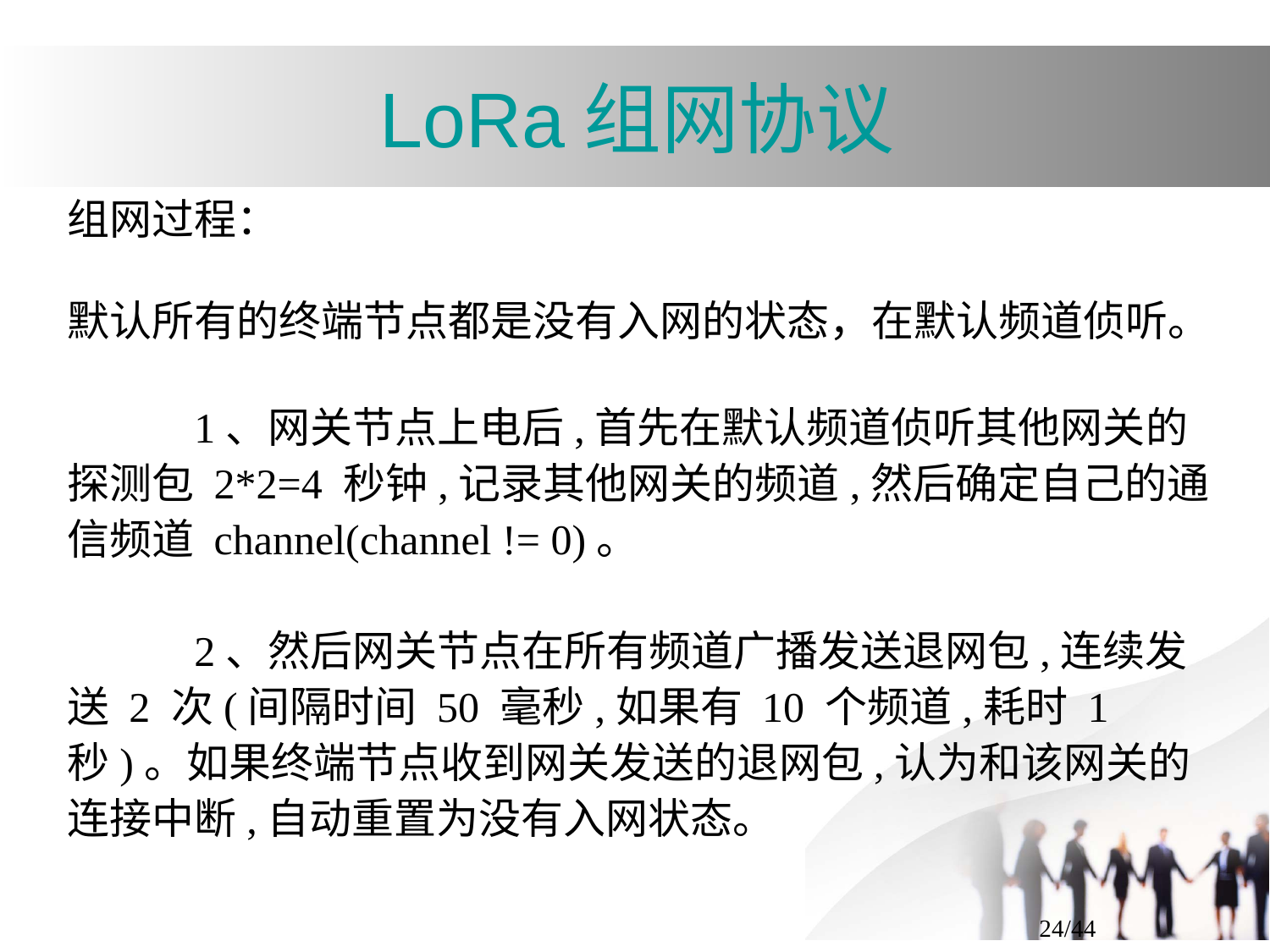

LoRa组网协议
组网过程：

默认所有的终端节点都是没有入网的状态，在默认频道侦听。

	1、网关节点上电后,首先在默认频道侦听其他网关的探测包 2*2=4 秒钟,记录其他网关的频道,然后确定自己的通信频道 channel(channel != 0)。

	2、然后网关节点在所有频道广播发送退网包,连续发送 2 次(间隔时间 50 毫秒,如果有 10 个频道,耗时 1 秒)。如果终端节点收到网关发送的退网包,认为和该网关的连接中断,自动重置为没有入网状态。

24/44